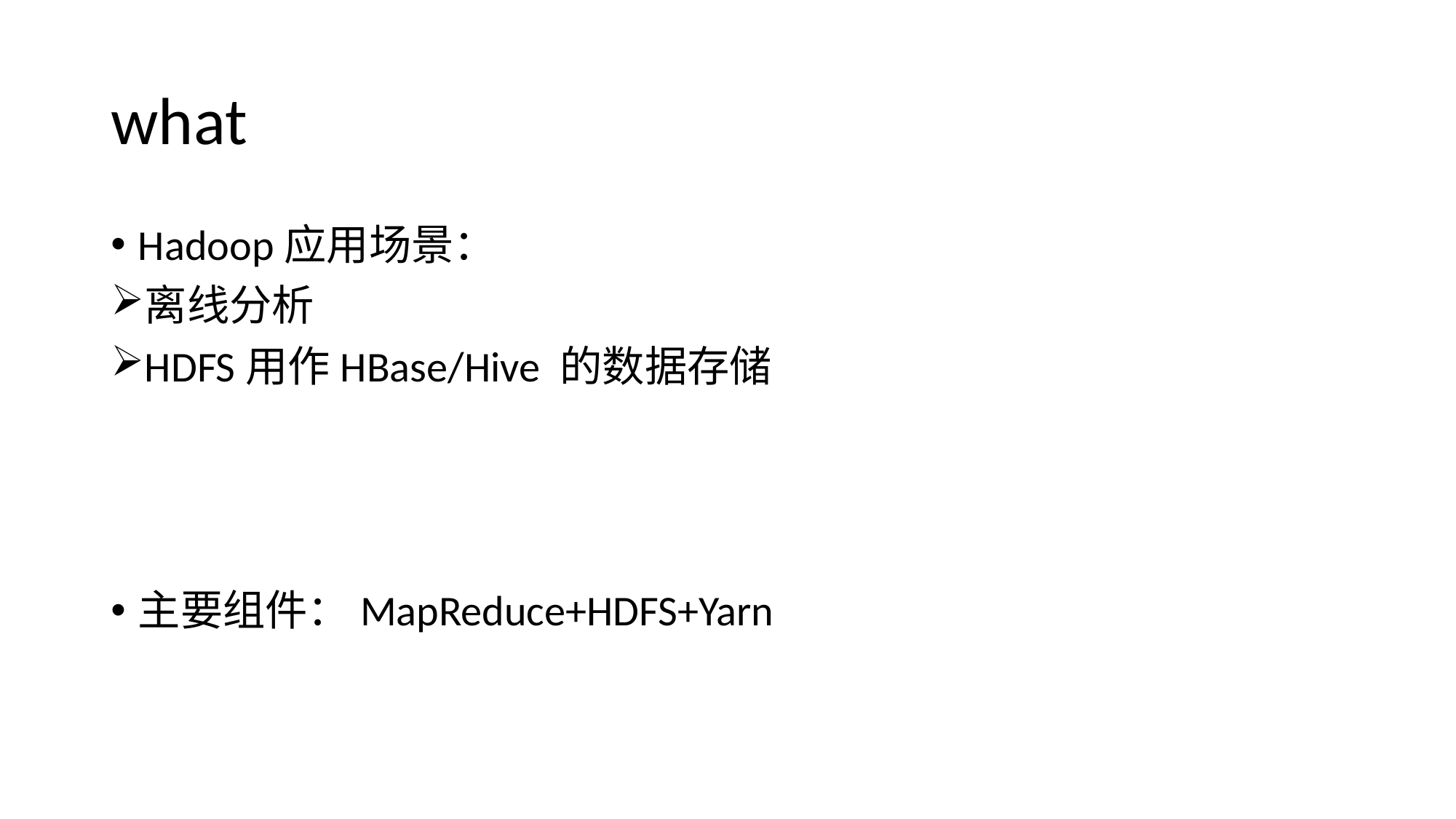

# what
Hadoop应用场景：
离线分析
HDFS用作HBase/Hive 的数据存储

主要组件：MapReduce+HDFS+Yarn